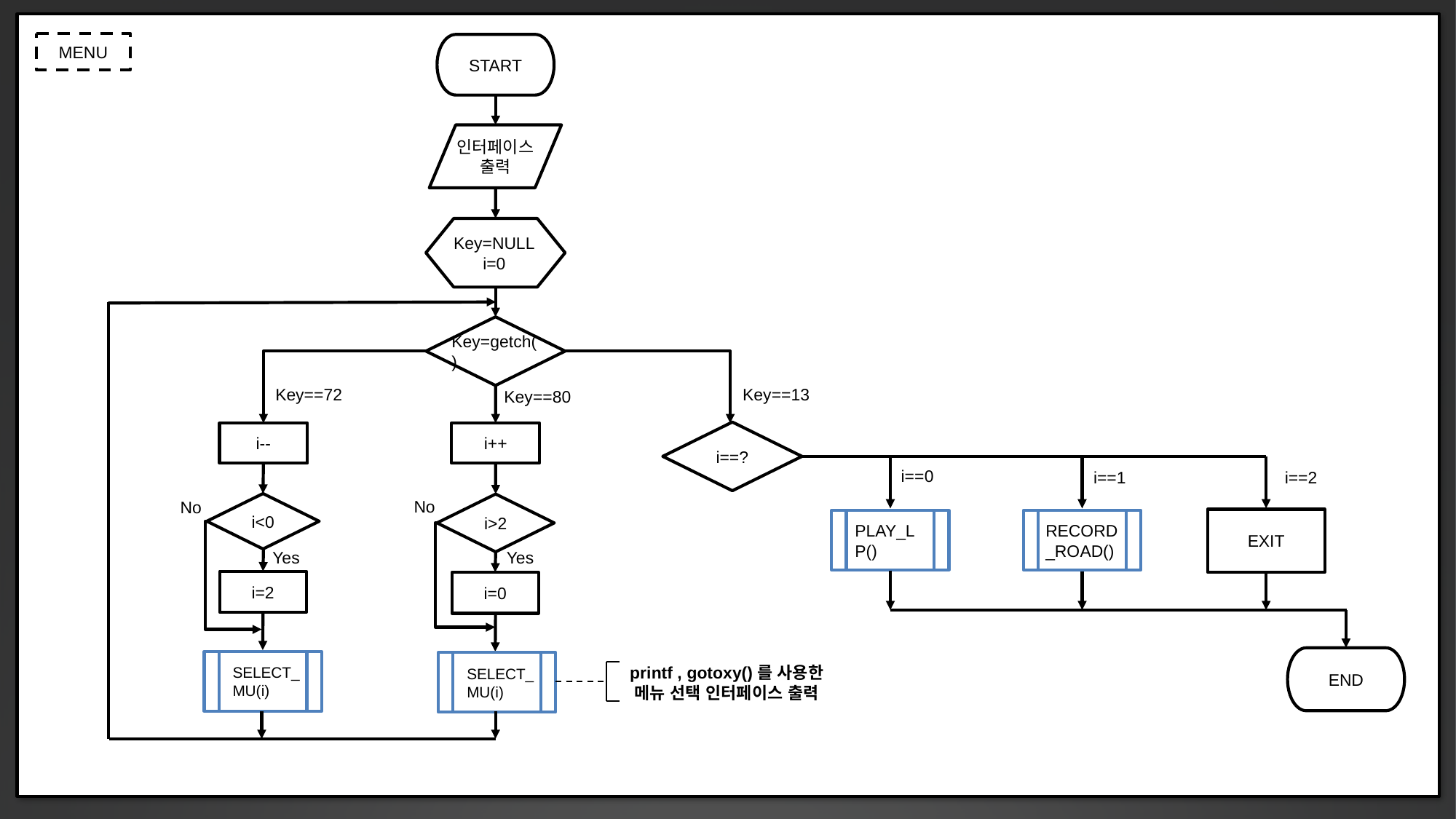

MENU
START

인터페이스 출력

Key=NULL
i=0

Key=getch()
Key==72
Key==13
Key==80
i==?
i--
i++
i==0
i==1
i==2
No
No
i<0
i>2
EXIT

RECORD_ROAD()
PLAY_LP()
Yes
Yes
i=2
i=0
END
printf , gotoxy()를 사용한 메뉴 선택 인터페이스 출력

SELECT_
MU(i)
SELECT_
MU(i)